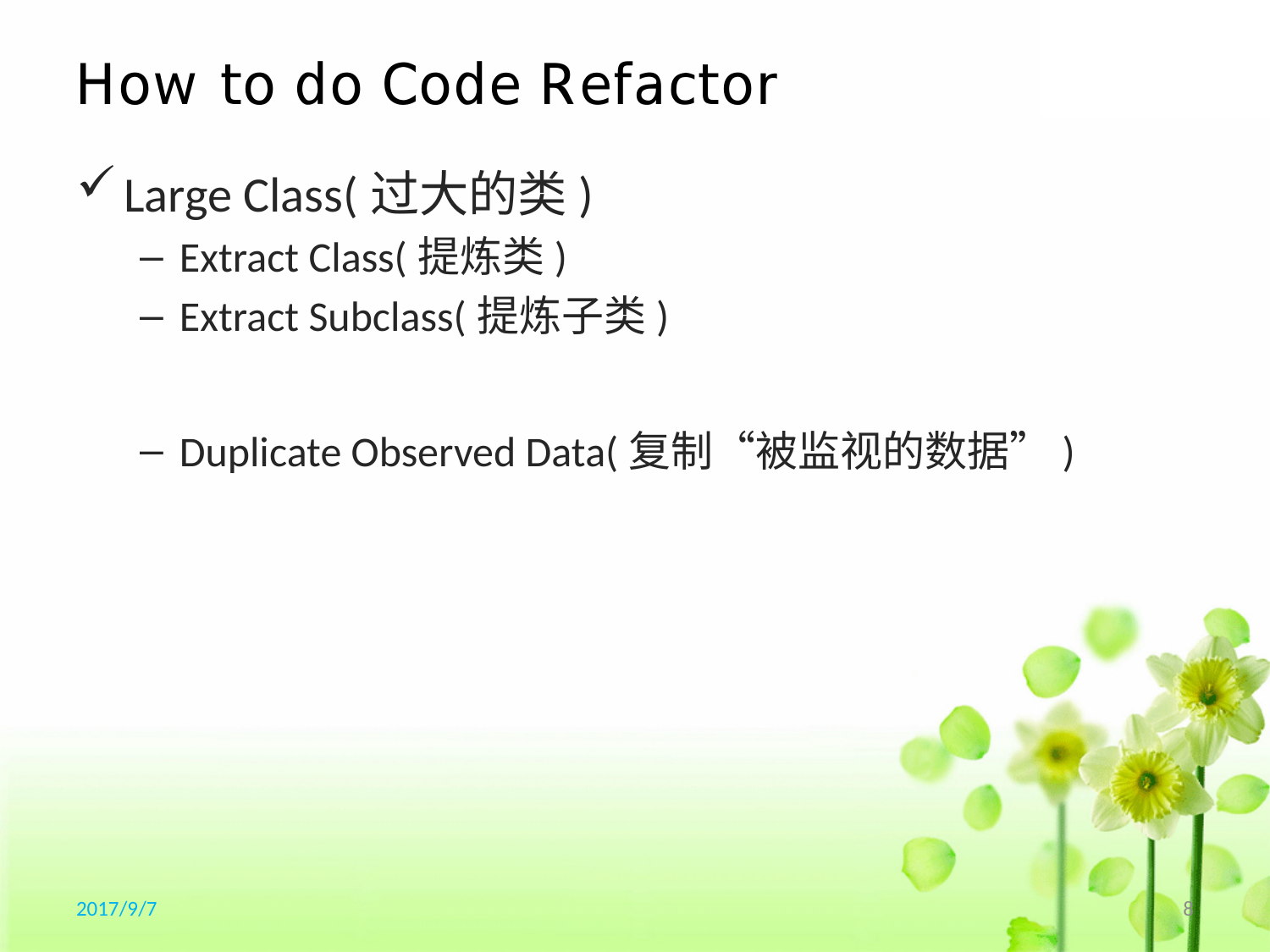

# How to do Code Refactor
Large Class(过大的类)
Extract Class(提炼类)
Extract Subclass(提炼子类)

Duplicate Observed Data(复制“被监视的数据”)
2017/9/7
8